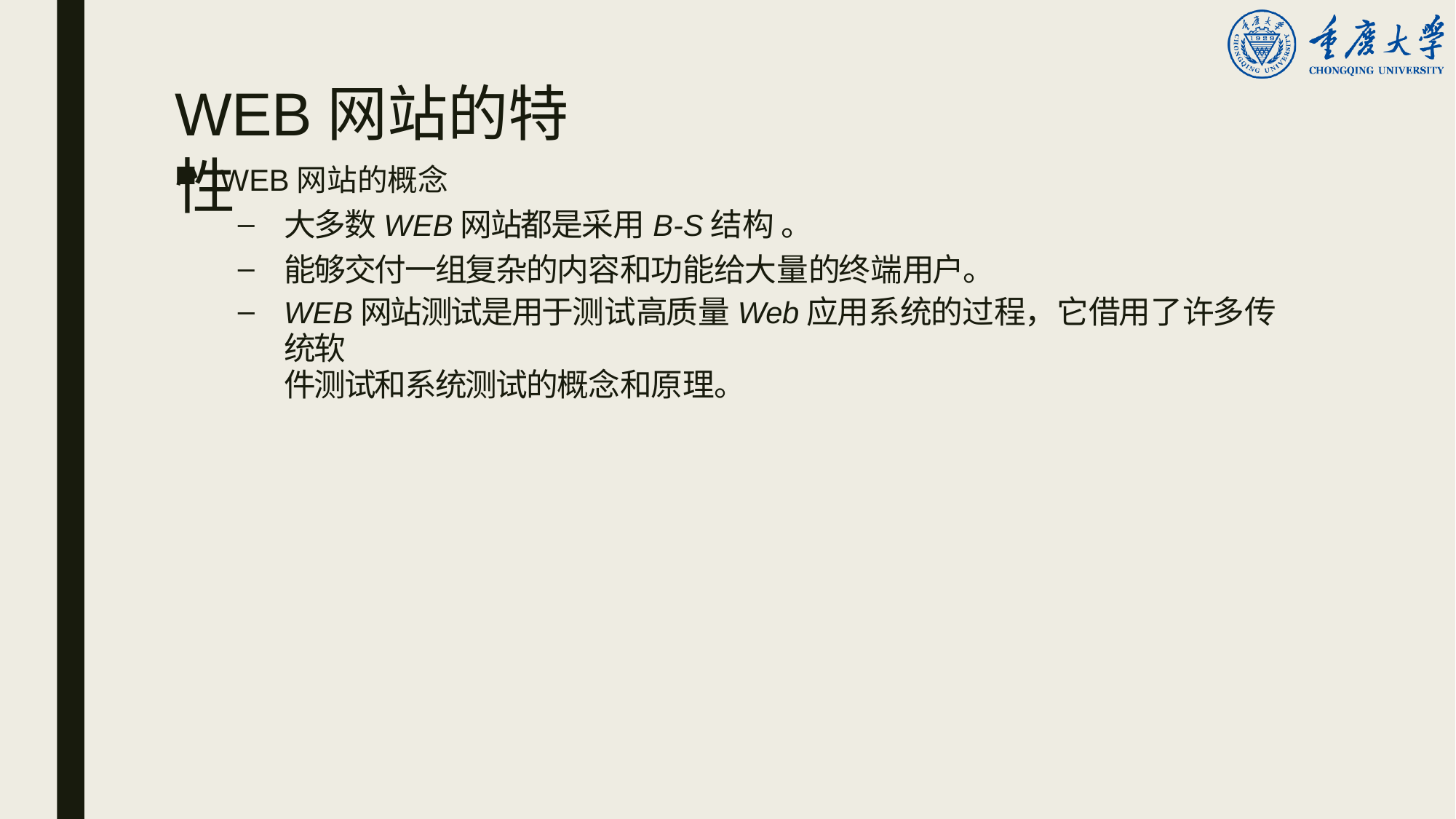

# WEB网站的特性
WEB网站的概念
大多数WEB网站都是采用B-S结构 。
能够交付一组复杂的内容和功能给大量的终端用户。
WEB网站测试是用于测试高质量Web应用系统的过程，它借用了许多传统软
件测试和系统测试的概念和原理。